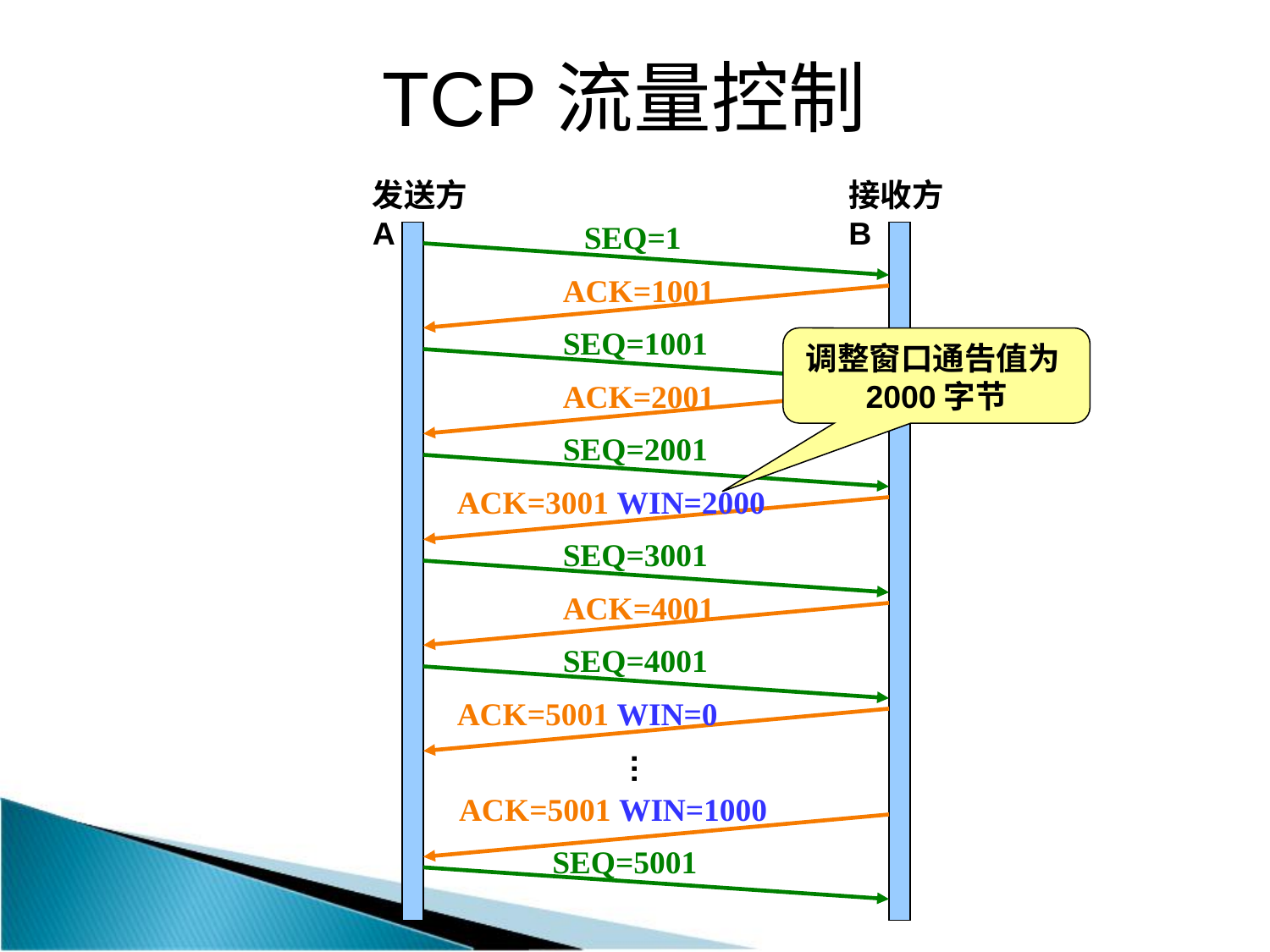

# TCP流量控制
发送方A
接收方B
SEQ=1

ACK=1001

SEQ=1001
调整窗口通告值为2000字节

ACK=2001

SEQ=2001

ACK=3001 WIN=2000

SEQ=3001

ACK=4001

SEQ=4001

ACK=5001 WIN=0

…
ACK=5001 WIN=1000

SEQ=5001